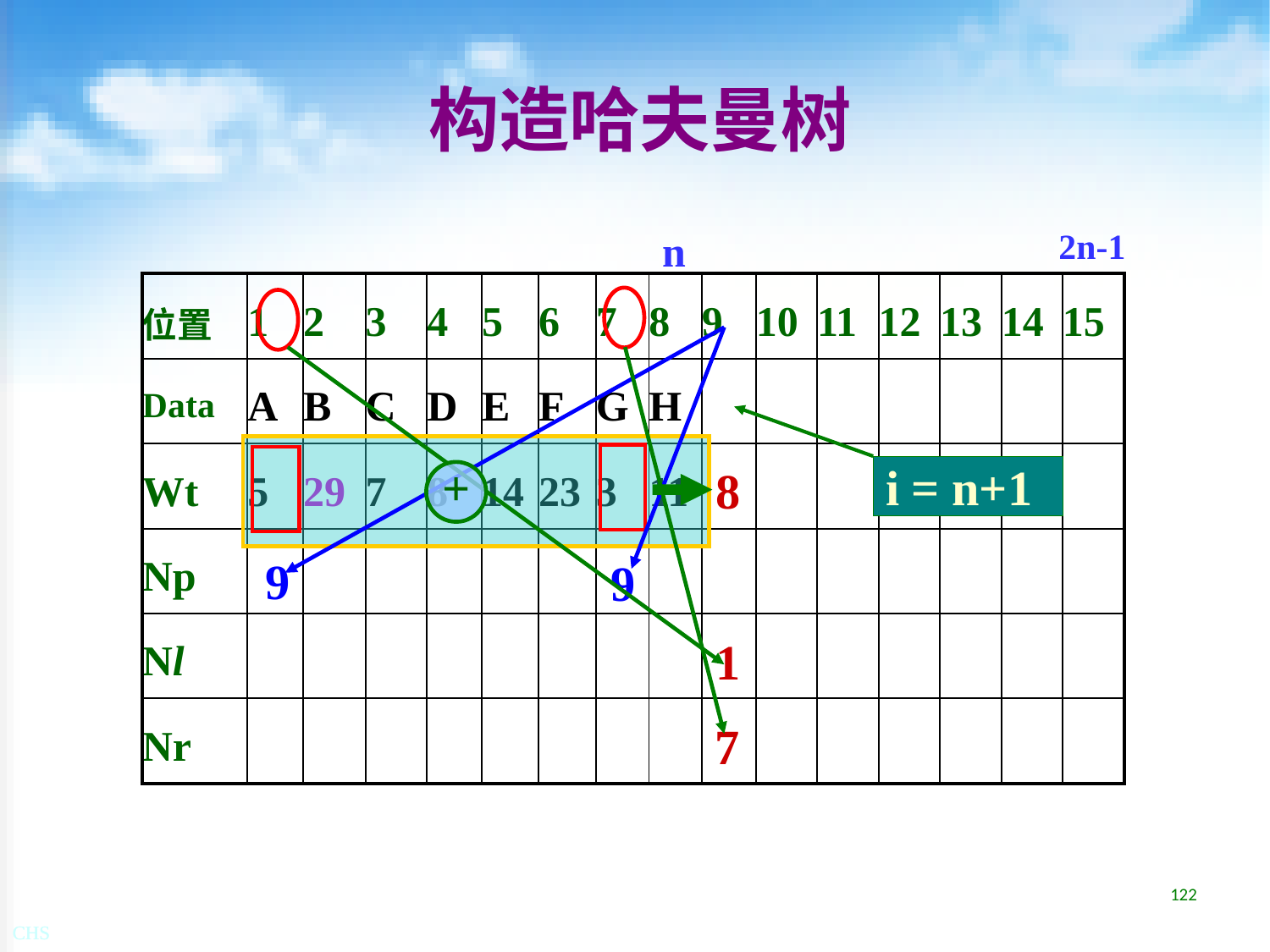

# 构造哈夫曼树
2n-1
n
| 位置 | 1 | 2 | 3 | 4 | 5 | 6 | 7 | 8 | 9 | 10 | 11 | 12 | 13 | 14 | 15 |
| --- | --- | --- | --- | --- | --- | --- | --- | --- | --- | --- | --- | --- | --- | --- | --- |
| Data | A | B | C | D | E | F | G | H |  |  |  |  |  |  |  |
| Wt | 5 | 29 | 7 | 8 | 14 | 23 | 3 | 11 |  |  |  |  |  |  |  |
| Np |  |  |  |  |  |  |  |  |  |  |  |  |  |  |  |
| Nl |  |  |  |  |  |  |  |  |  |  |  |  |  |  |  |
| Nr |  |  |  |  |  |  |  |  |  |  |  |  |  |  |  |

i = n+1
8
+

9
9
1
7
122